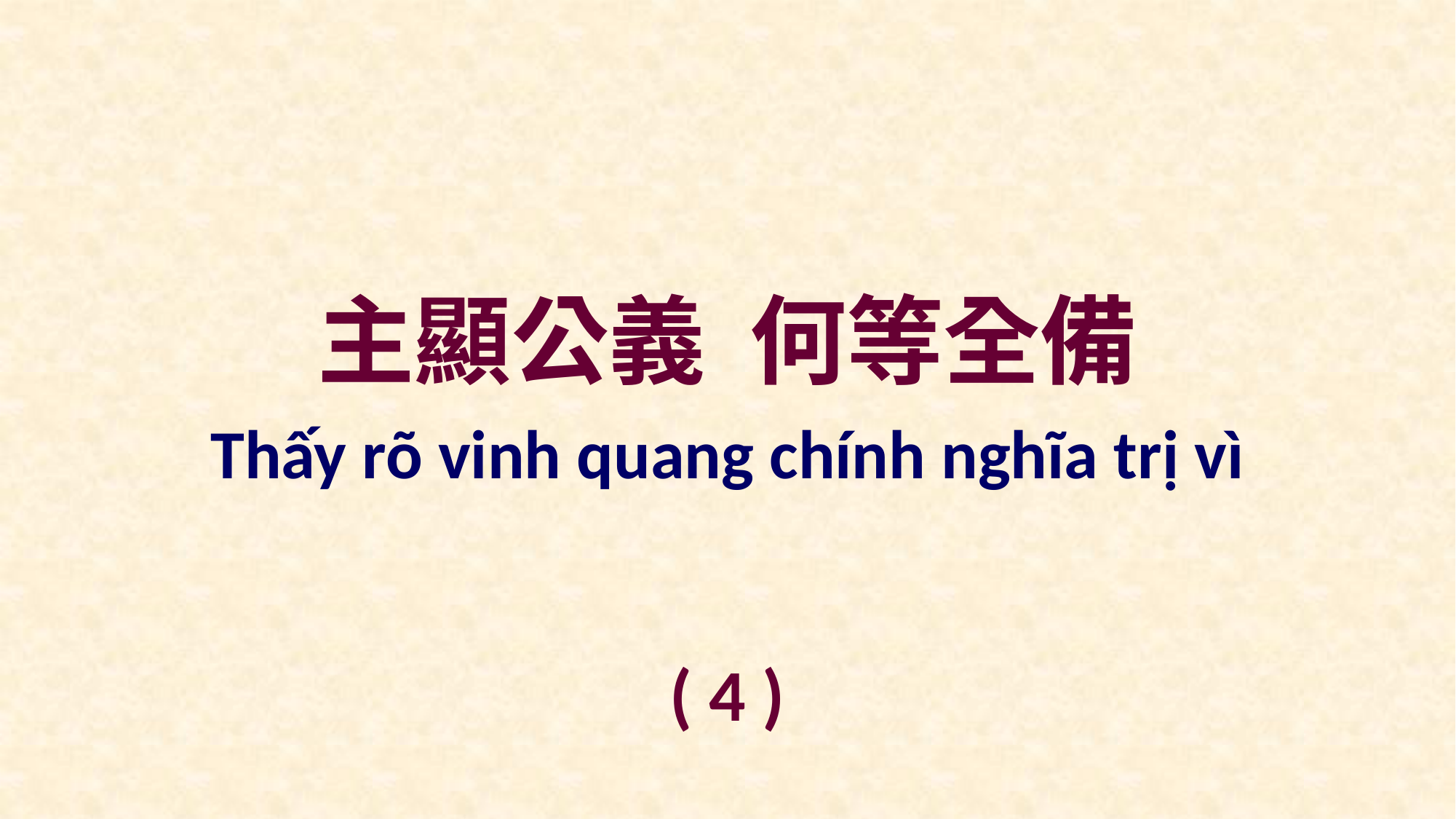

主顯公義  何等全備
Thấy rõ vinh quang chính nghĩa trị vì
( 4 )